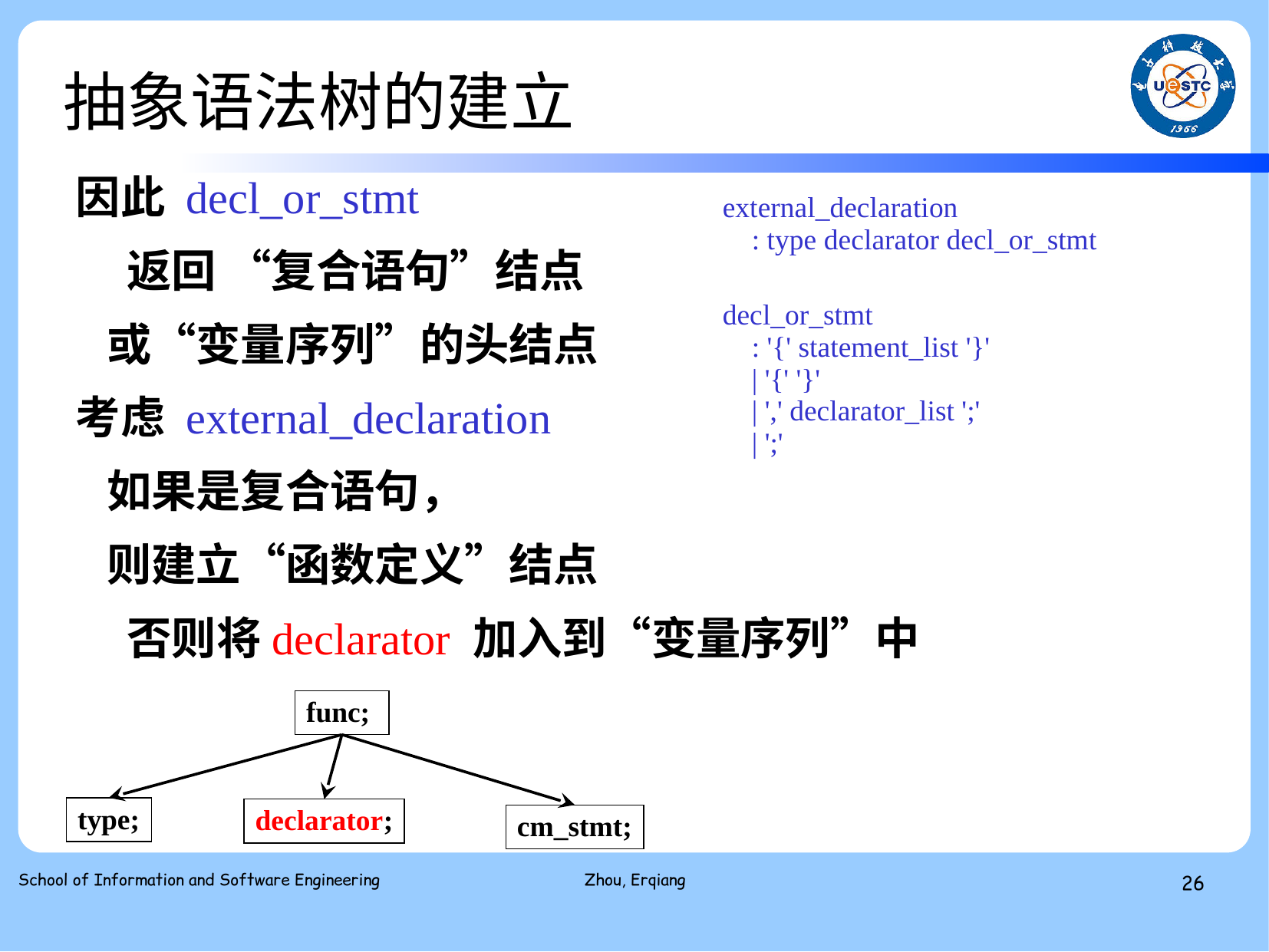

# 抽象语法树的建立
因此 decl_or_stmt
    返回 “复合语句”结点
  或“变量序列”的头结点
考虑 external_declaration
  如果是复合语句，
  则建立“函数定义”结点
    否则将declarator 加入到“变量序列”中

external_declaration
    : type declarator decl_or_stmt

decl_or_stmt
    : '{' statement_list '}'
    | '{' '}'
    | ',' declarator_list ';'
    | ';'

func;
type;
declarator;
cm_stmt;
School of Information and Software Engineering
Zhou, Erqiang
26